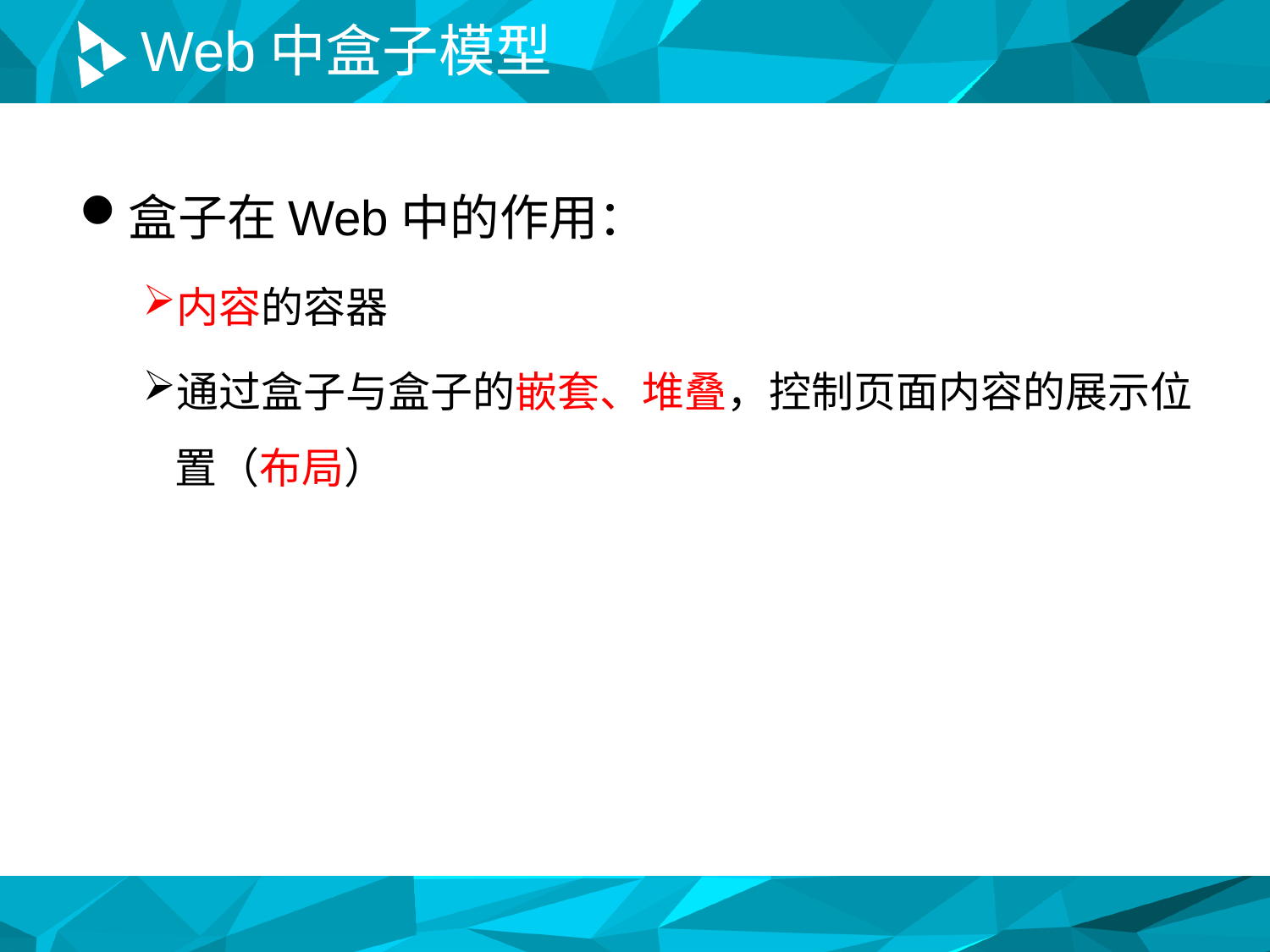

# Web中盒子模型
盒子在Web中的作用：
内容的容器
通过盒子与盒子的嵌套、堆叠，控制页面内容的展示位置（布局）